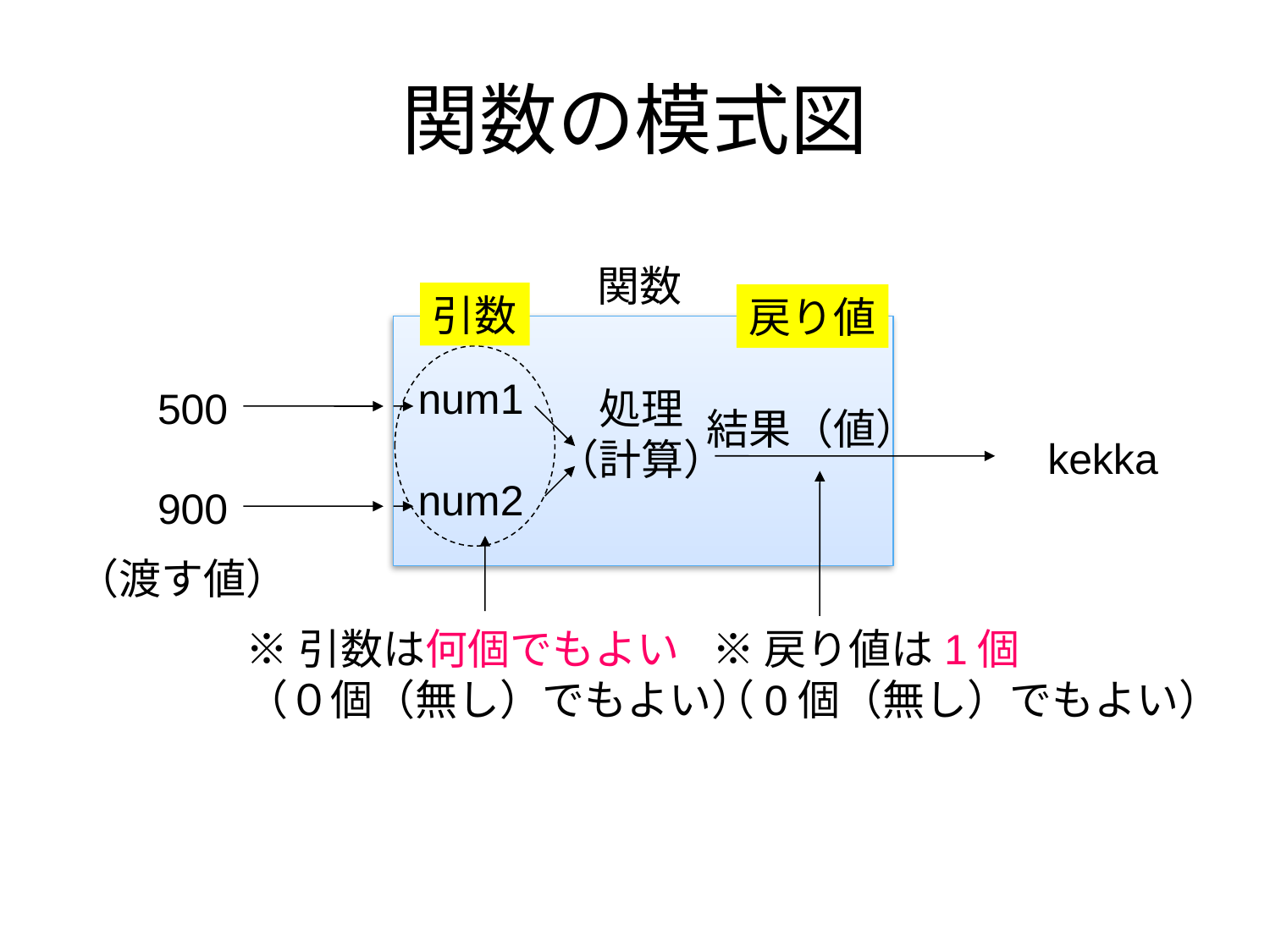

# 関数の模式図
関数
引数
戻り値

num1

num2
500
処理
（計算）
結果（値）

kekka

900

（渡す値）
※引数は何個でもよい
（０個（無し）でもよい）
※戻り値は1個
（0個（無し）でもよい）